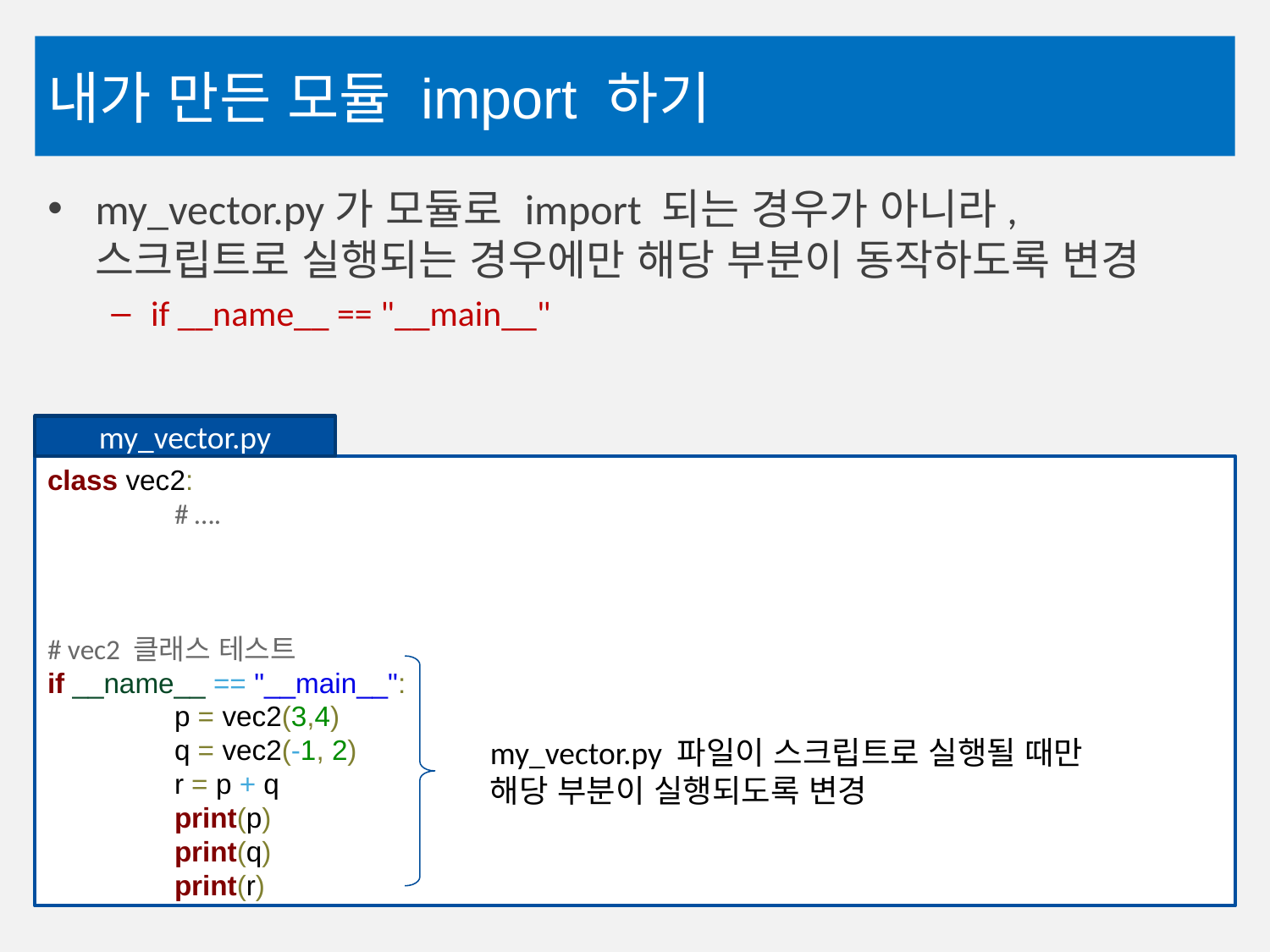

# 내가 만든 모듈 import 하기
my_vector.py가 모듈로 import 되는 경우가 아니라, 스크립트로 실행되는 경우에만 해당 부분이 동작하도록 변경
if __name__ == "__main__"
my_vector.py
class vec2:
	# ….

# vec2 클래스 테스트
if __name__ == "__main__":
	p = vec2(3,4)
	q = vec2(-1, 2)
	r = p + q
	print(p)
	print(q)
	print(r)

my_vector.py 파일이 스크립트로 실행될 때만
해당 부분이 실행되도록 변경